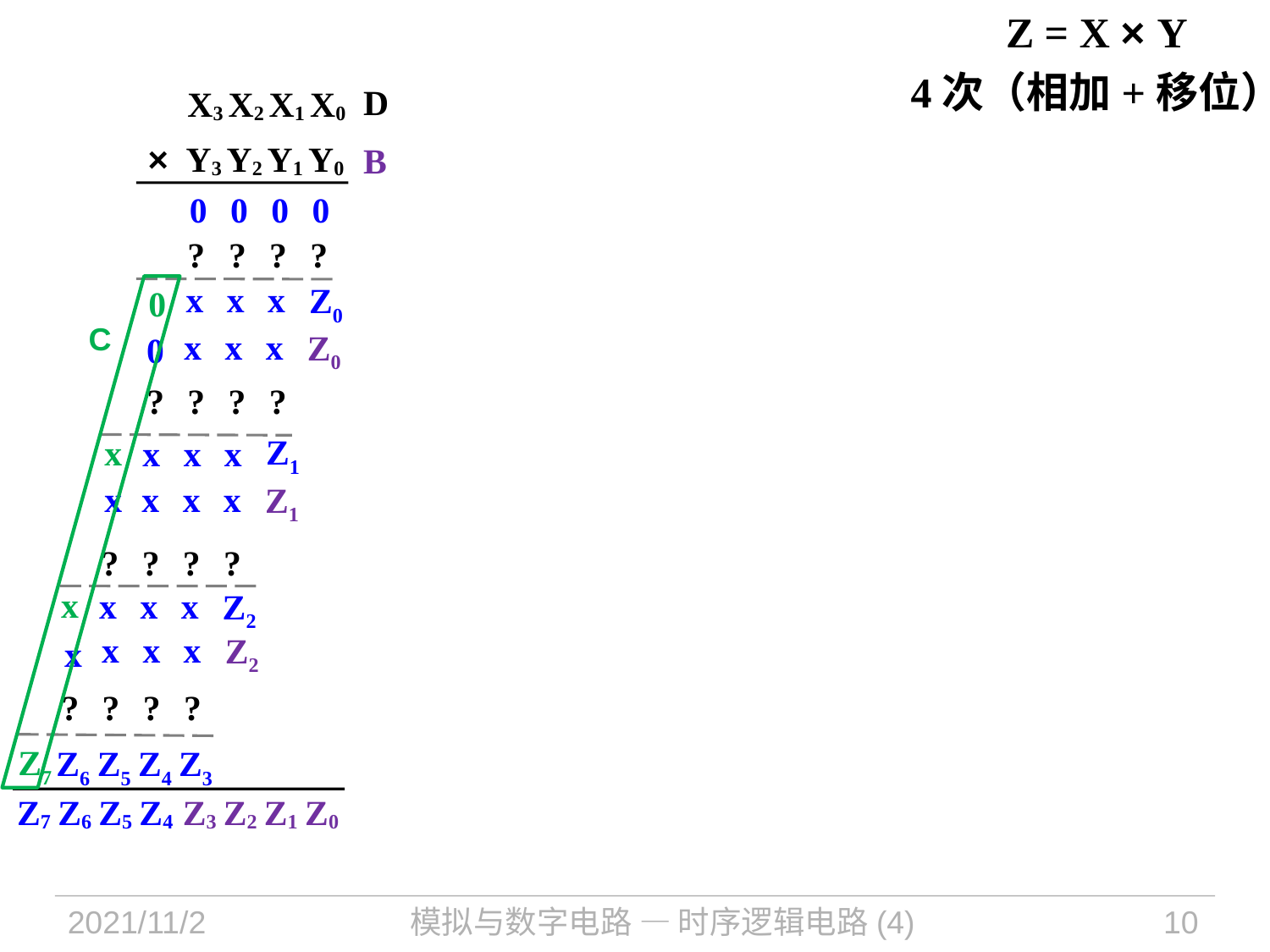

Z = X × Y
4次（相加+移位）
D
B
X3
X2
X1
X0
×
Y3
Y2
Y1
Y0

0
0
0
0
?
?
?
?
x
x
x
Z0

0

C
x
x
x
Z0
0
?
?
?
?
Z1
x
x
x
x

x
x
x
x
Z1
?
?
?
?
x
x
x
x
Z2

x
x
x
Z2
x
?
?
?
?

Z7
Z6
Z5
Z4
Z3
Z7
Z6
Z5
Z4
Z3
Z2
Z1
Z0

2021/11/2
模拟与数字电路 — 时序逻辑电路(4)
10